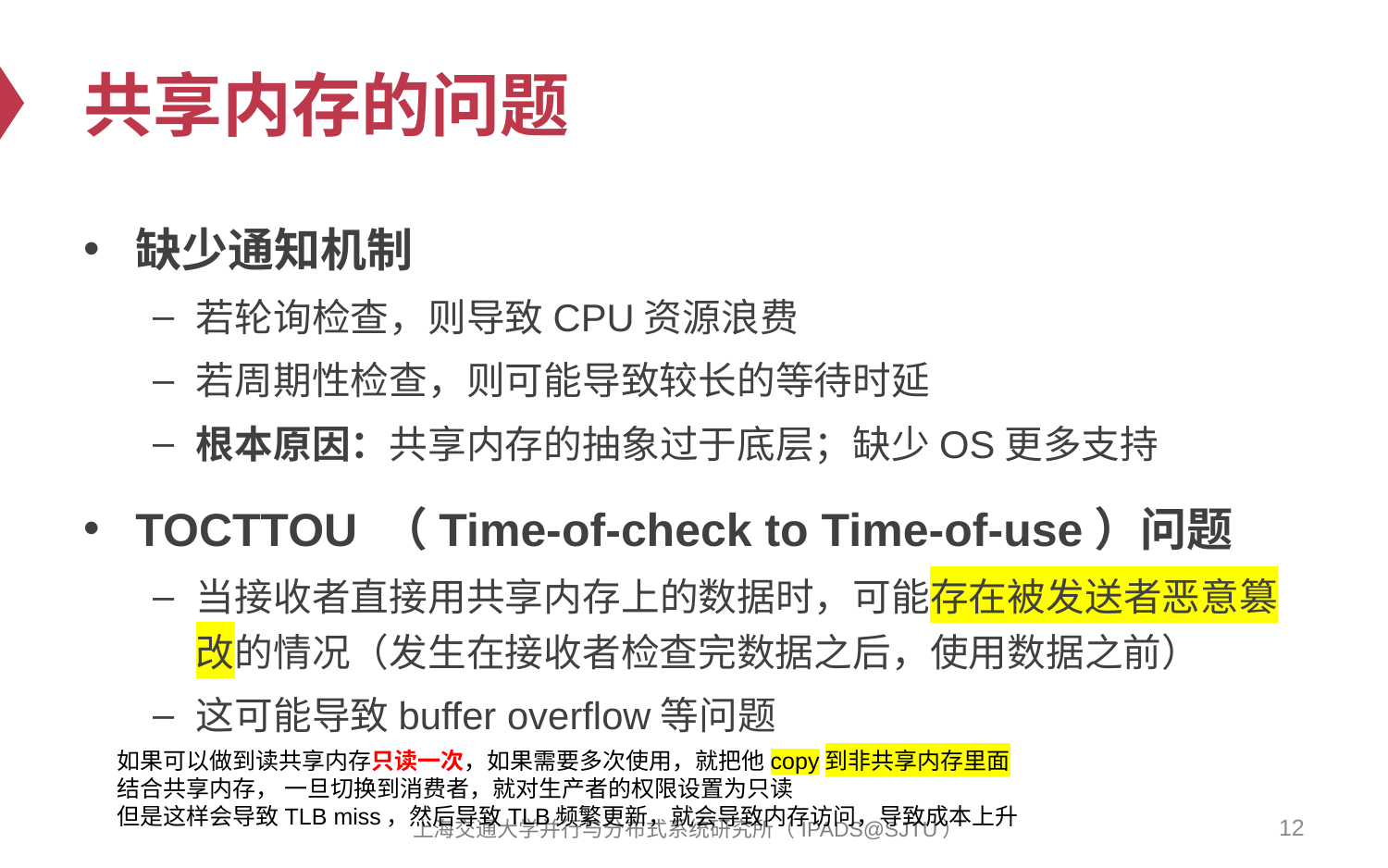

# 共享内存的问题
缺少通知机制
若轮询检查，则导致CPU资源浪费
若周期性检查，则可能导致较长的等待时延
根本原因：共享内存的抽象过于底层；缺少OS更多支持
TOCTTOU （Time-of-check to Time-of-use）问题
当接收者直接用共享内存上的数据时，可能存在被发送者恶意篡改的情况（发生在接收者检查完数据之后，使用数据之前）
这可能导致buffer overflow等问题
如果可以做到读共享内存只读一次，如果需要多次使用，就把他copy到非共享内存里面
结合共享内存， 一旦切换到消费者，就对生产者的权限设置为只读
但是这样会导致TLB miss，然后导致TLB频繁更新，就会导致内存访问，导致成本上升

12
上海交通大学并行与分布式系统研究所（IPADS@SJTU）